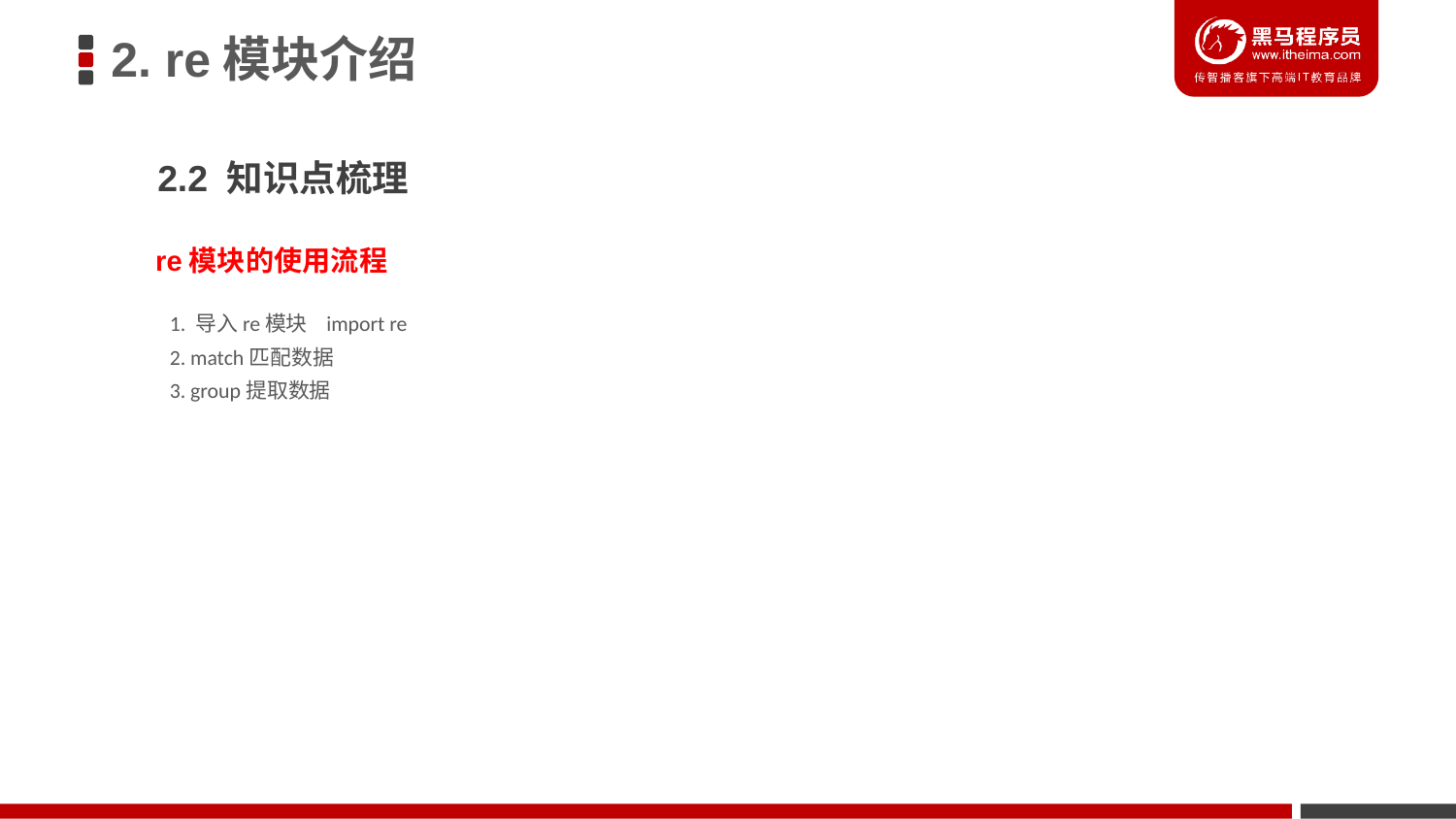

2. re模块介绍
2.2 知识点梳理
re模块的使用流程
1. 导入re模块   import re
2. match匹配数据
3. group提取数据